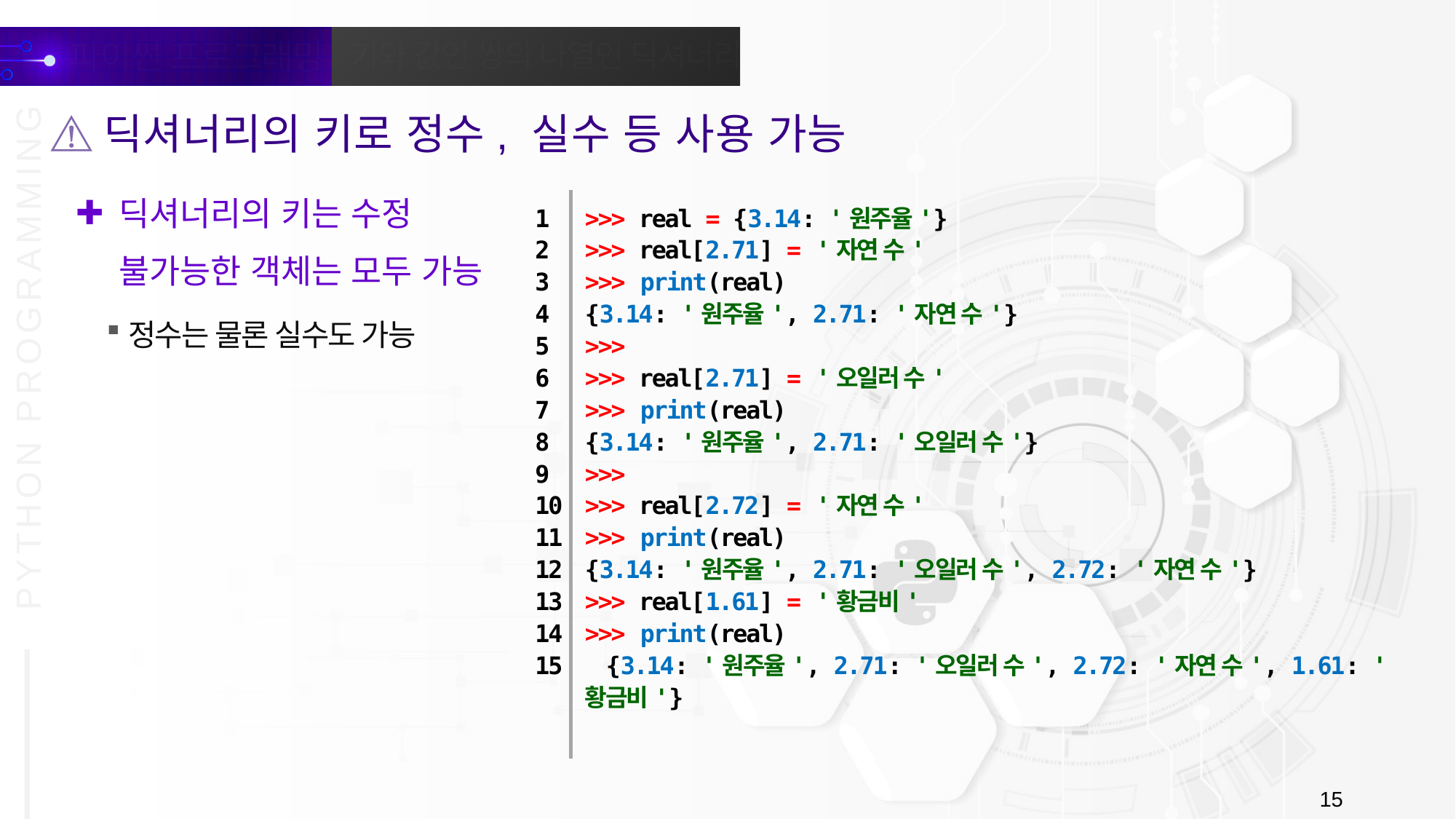

딕셔너리의 키로 정수, 실수 등 사용 가능
딕셔너리의 키는 수정 불가능한 객체는 모두 가능
>>> real = {3.14: '원주율'}
>>> real[2.71] = '자연 수'
>>> print(real)
{3.14: '원주율', 2.71: '자연 수'}
>>>
>>> real[2.71] = '오일러 수'
>>> print(real)
{3.14: '원주율', 2.71: '오일러 수'}
>>>
>>> real[2.72] = '자연 수'
>>> print(real)
{3.14: '원주율', 2.71: '오일러 수', 2.72: '자연 수'}
>>> real[1.61] = '황금비'
>>> print(real)
{3.14: '원주율', 2.71: '오일러 수', 2.72: '자연 수', 1.61: '황금비'}
1
2
3
4
5
6
7
8
9
10
11
12
13
14
15

정수는 물론 실수도 가능
15